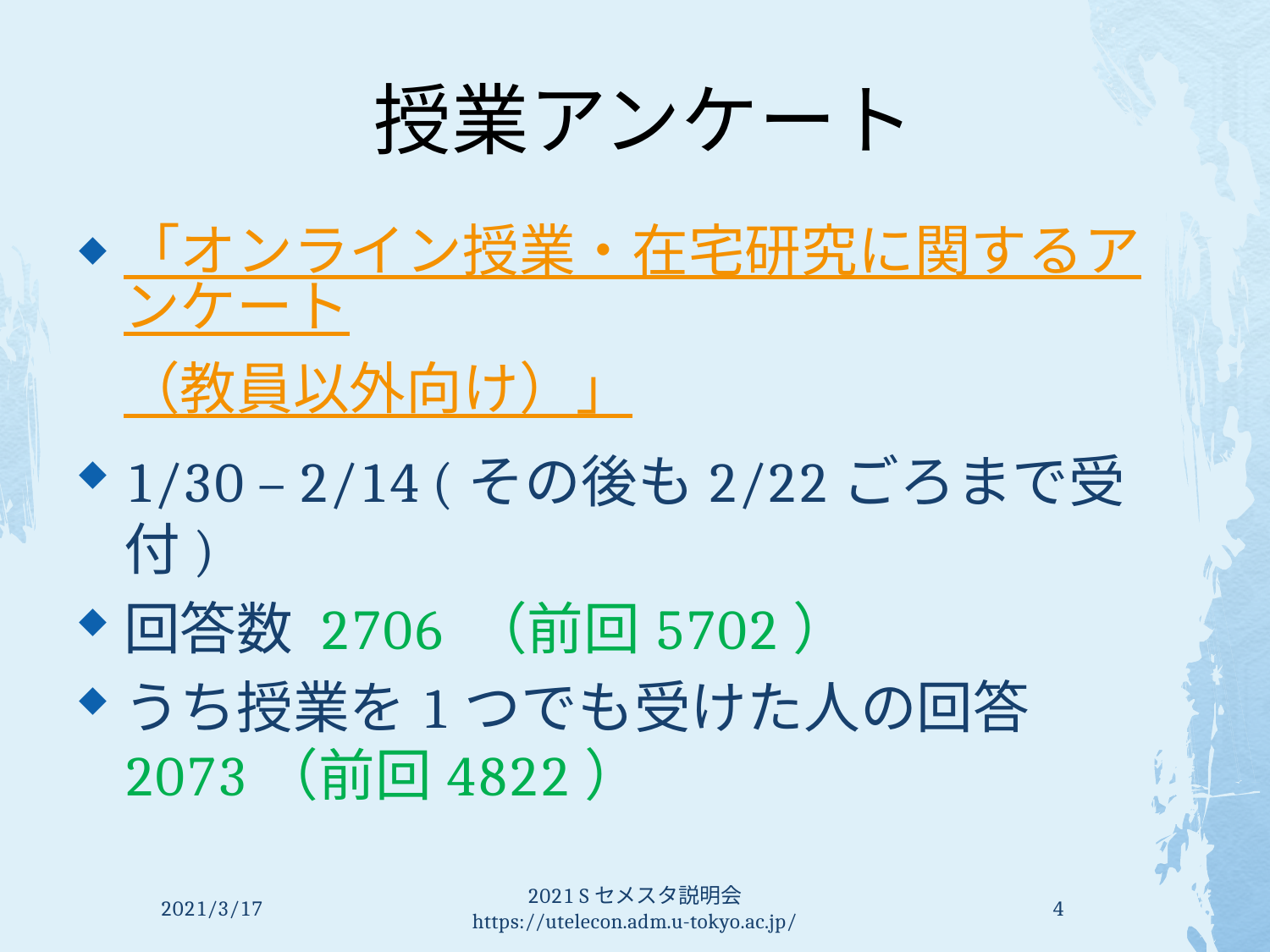

# 授業アンケート
「オンライン授業・在宅研究に関するアンケート（教員以外向け）」
1/30 – 2/14 (その後も2/22ごろまで受付)
回答数 2706 （前回5702）
うち授業を1つでも受けた人の回答2073（前回4822）

2021/3/17
2021 Sセメスタ説明会 https://utelecon.adm.u-tokyo.ac.jp/
4